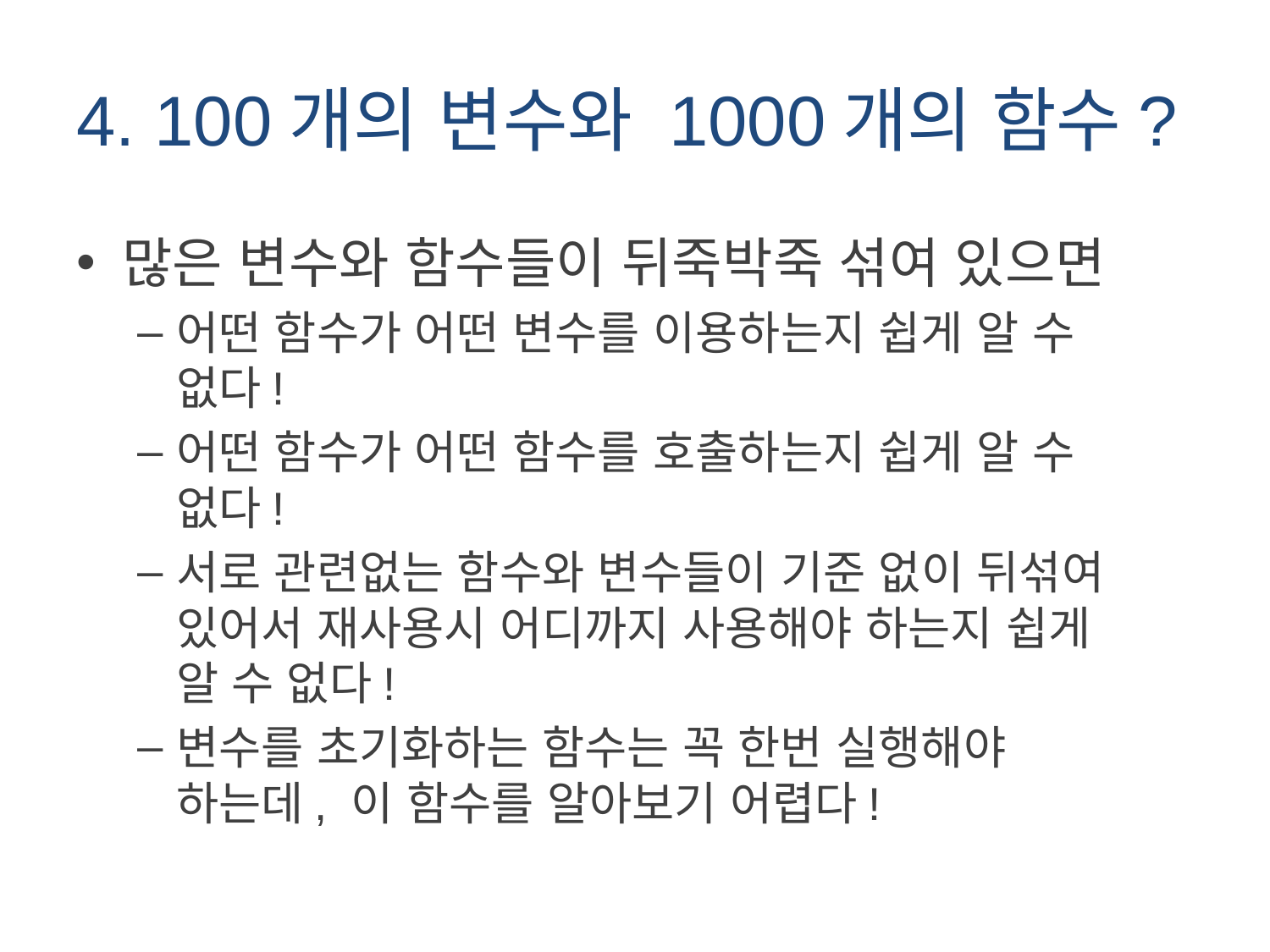

# 4. 100개의 변수와 1000개의 함수?
많은 변수와 함수들이 뒤죽박죽 섞여 있으면
어떤 함수가 어떤 변수를 이용하는지 쉽게 알 수 없다!
어떤 함수가 어떤 함수를 호출하는지 쉽게 알 수 없다!
서로 관련없는 함수와 변수들이 기준 없이 뒤섞여 있어서 재사용시 어디까지 사용해야 하는지 쉽게 알 수 없다!
변수를 초기화하는 함수는 꼭 한번 실행해야 하는데, 이 함수를 알아보기 어렵다!